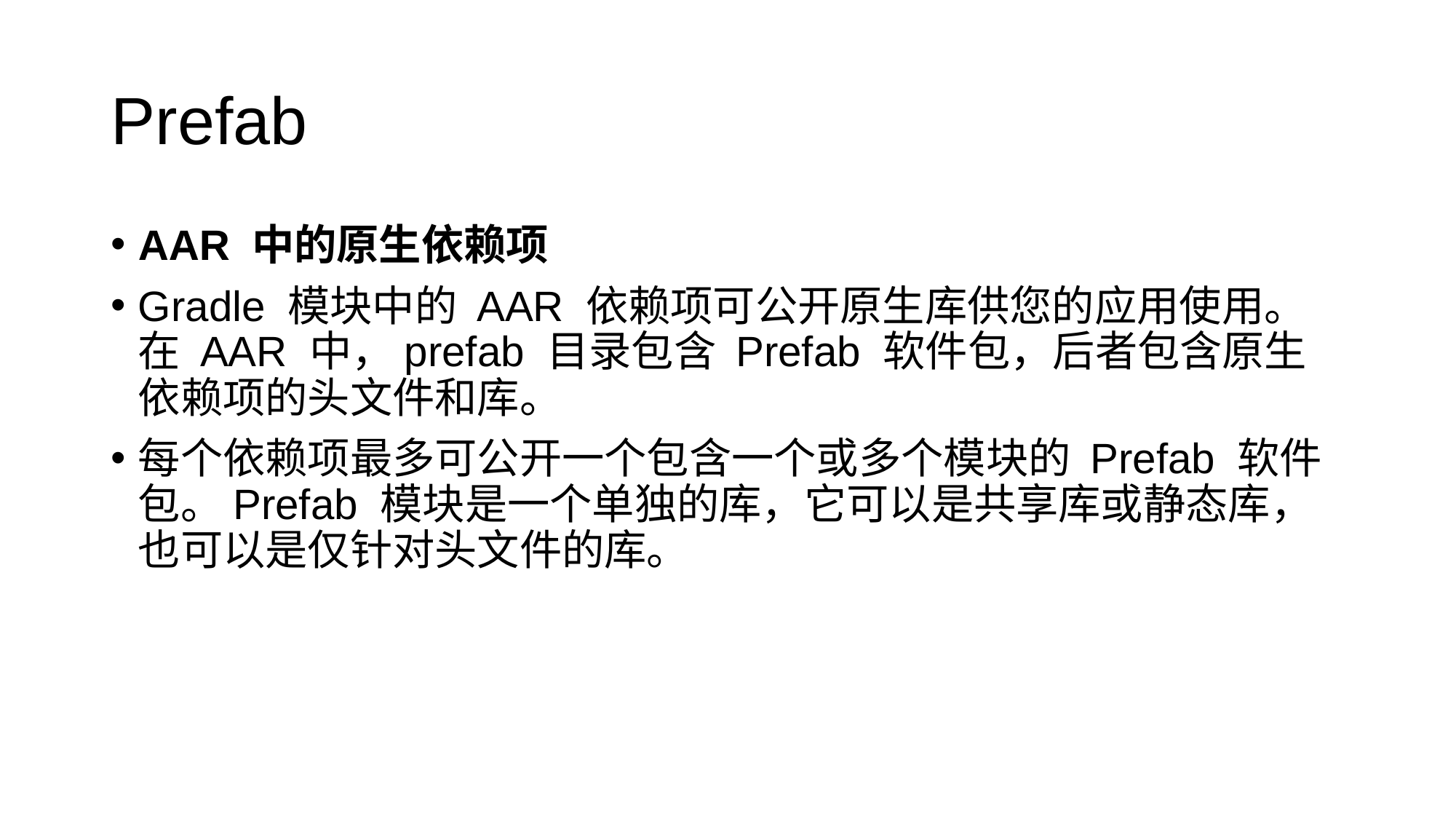

# Prefab
AAR 中的原生依赖项
Gradle 模块中的 AAR 依赖项可公开原生库供您的应用使用。在 AAR 中，prefab 目录包含 Prefab 软件包，后者包含原生依赖项的头文件和库。
每个依赖项最多可公开一个包含一个或多个模块的 Prefab 软件包。Prefab 模块是一个单独的库，它可以是共享库或静态库，也可以是仅针对头文件的库。